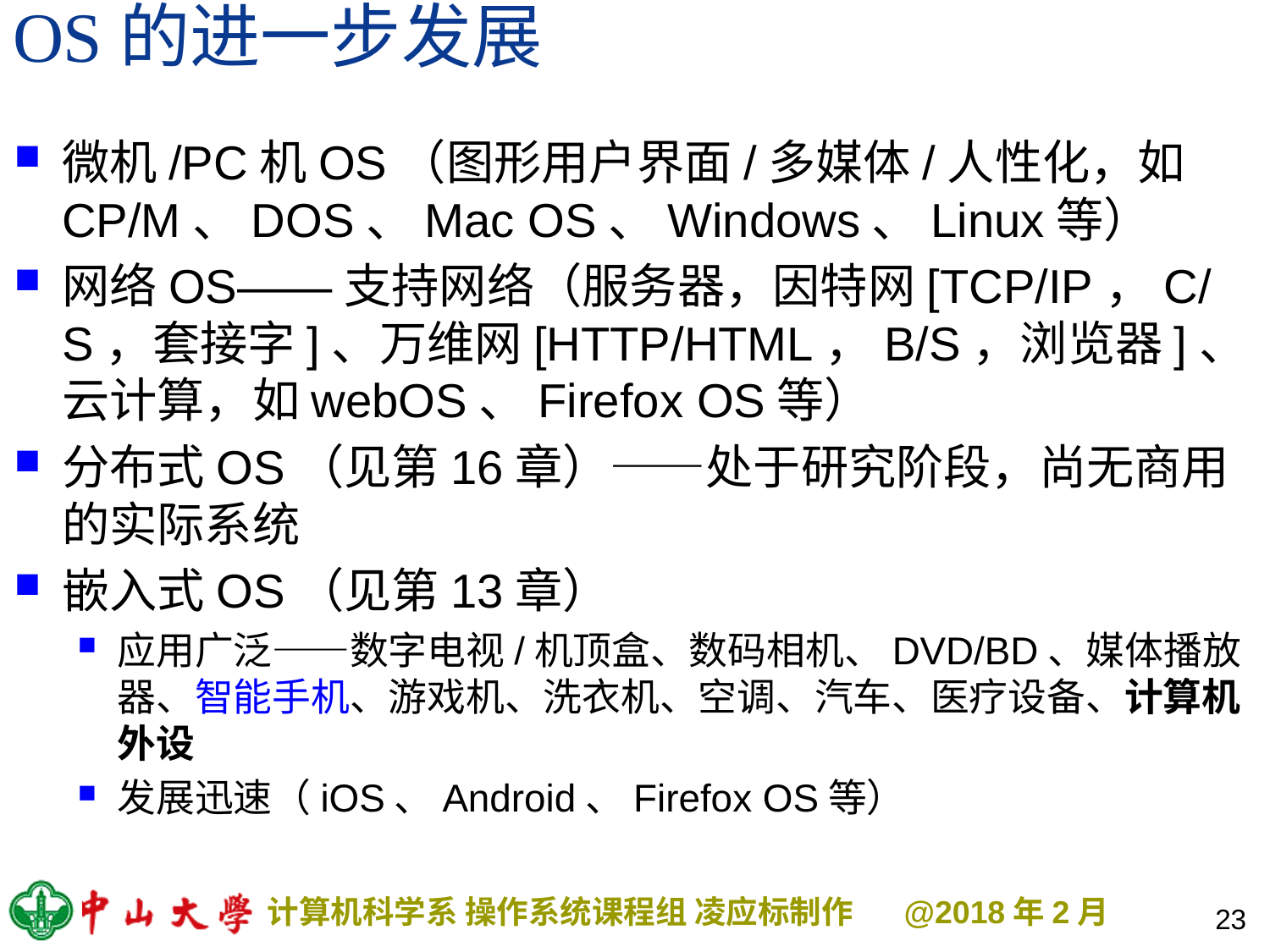

# OS的进一步发展
微机/PC机OS（图形用户界面/多媒体/人性化，如CP/M、DOS、Mac OS、Windows、Linux等）
网络OS——支持网络（服务器，因特网[TCP/IP，C/S，套接字]、万维网[HTTP/HTML，B/S，浏览器]、云计算，如webOS、Firefox OS等）
分布式OS（见第16章）——处于研究阶段，尚无商用的实际系统
嵌入式OS（见第13章）
应用广泛——数字电视/机顶盒、数码相机、DVD/BD、媒体播放器、智能手机、游戏机、洗衣机、空调、汽车、医疗设备、计算机外设
发展迅速（iOS、Android、Firefox OS等）
23